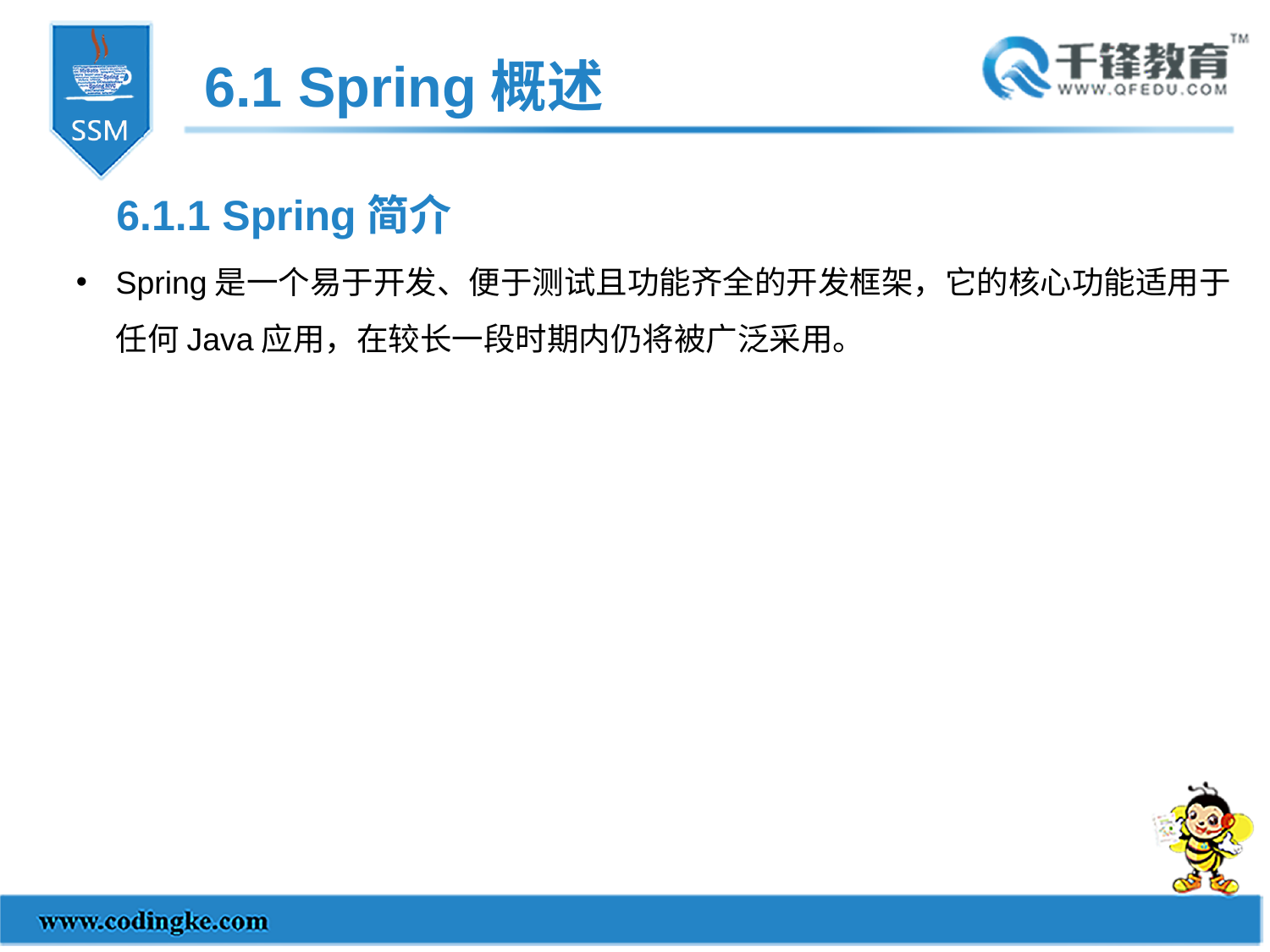

6.1 Spring概述
6.1.1 Spring简介
Spring是一个易于开发、便于测试且功能齐全的开发框架，它的核心功能适用于任何Java应用，在较长一段时期内仍将被广泛采用。